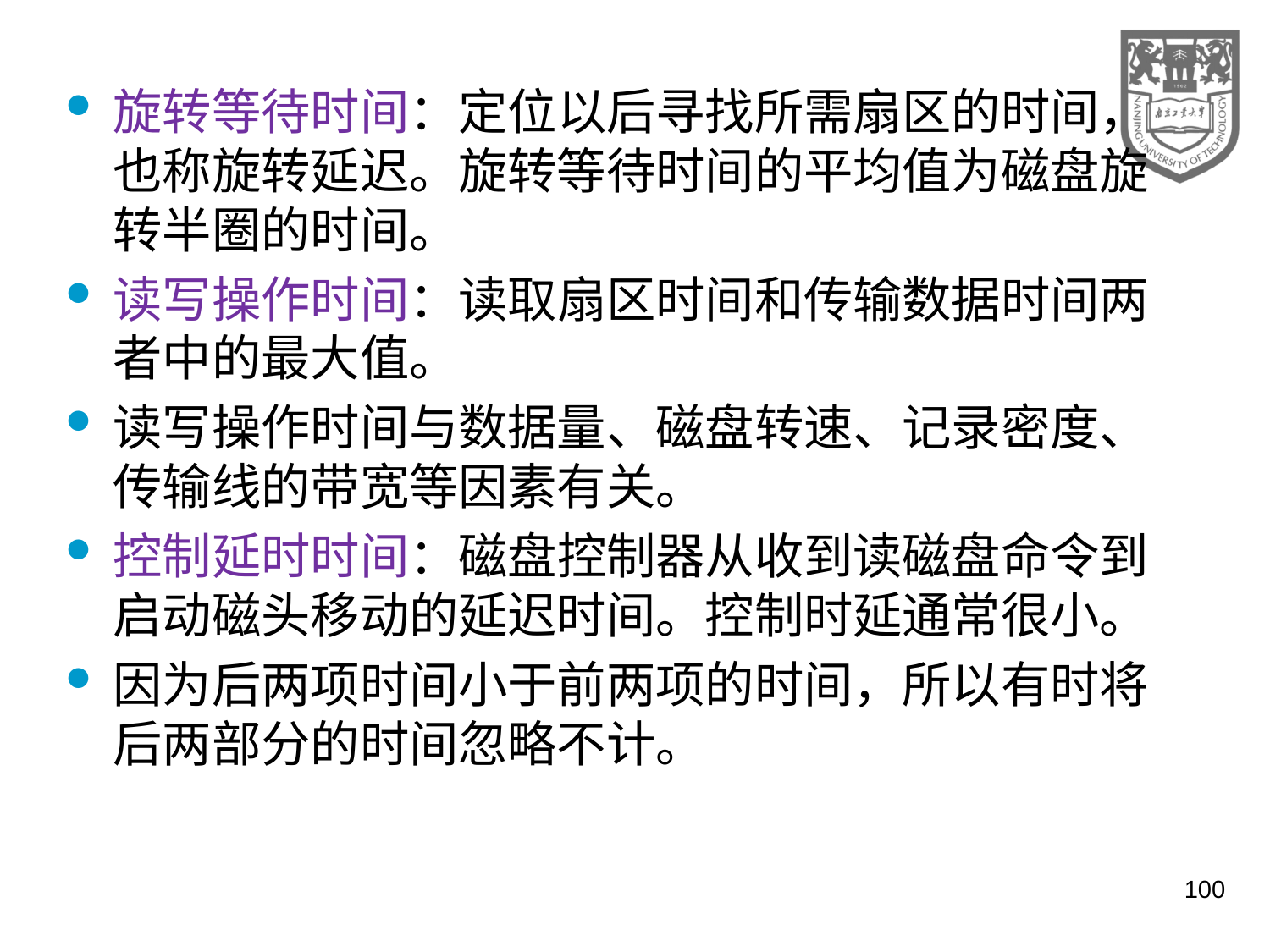

旋转等待时间：定位以后寻找所需扇区的时间，也称旋转延迟。旋转等待时间的平均值为磁盘旋转半圈的时间。
读写操作时间：读取扇区时间和传输数据时间两者中的最大值。
读写操作时间与数据量、磁盘转速、记录密度、传输线的带宽等因素有关。
控制延时时间：磁盘控制器从收到读磁盘命令到启动磁头移动的延迟时间。控制时延通常很小。
因为后两项时间小于前两项的时间，所以有时将后两部分的时间忽略不计。
100